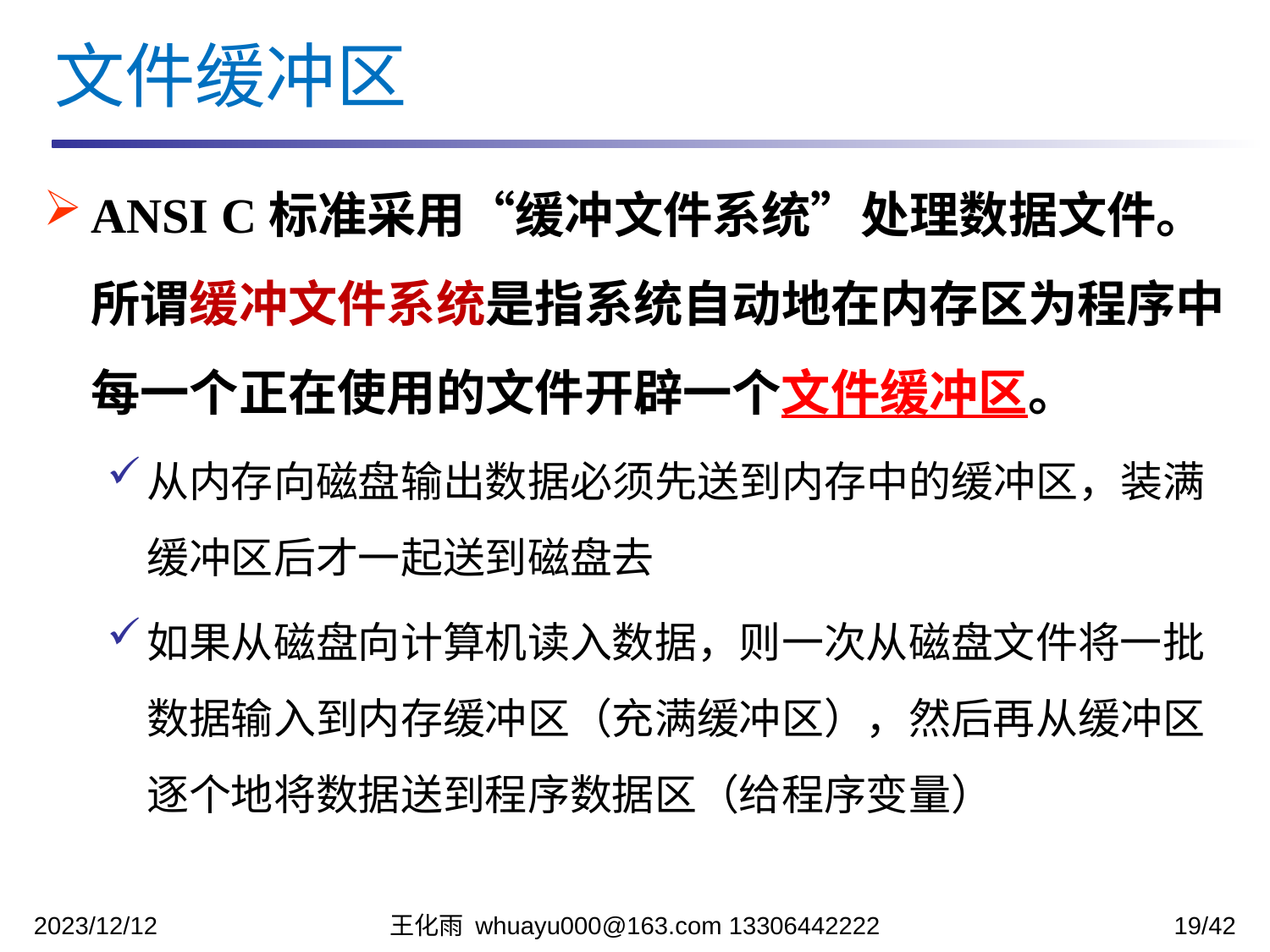

文件缓冲区
ANSI C标准采用“缓冲文件系统”处理数据文件。所谓缓冲文件系统是指系统自动地在内存区为程序中每一个正在使用的文件开辟一个文件缓冲区。
从内存向磁盘输出数据必须先送到内存中的缓冲区，装满缓冲区后才一起送到磁盘去
如果从磁盘向计算机读入数据，则一次从磁盘文件将一批数据输入到内存缓冲区（充满缓冲区），然后再从缓冲区逐个地将数据送到程序数据区（给程序变量）
2023/12/12
王化雨 whuayu000@163.com 13306442222
19/42